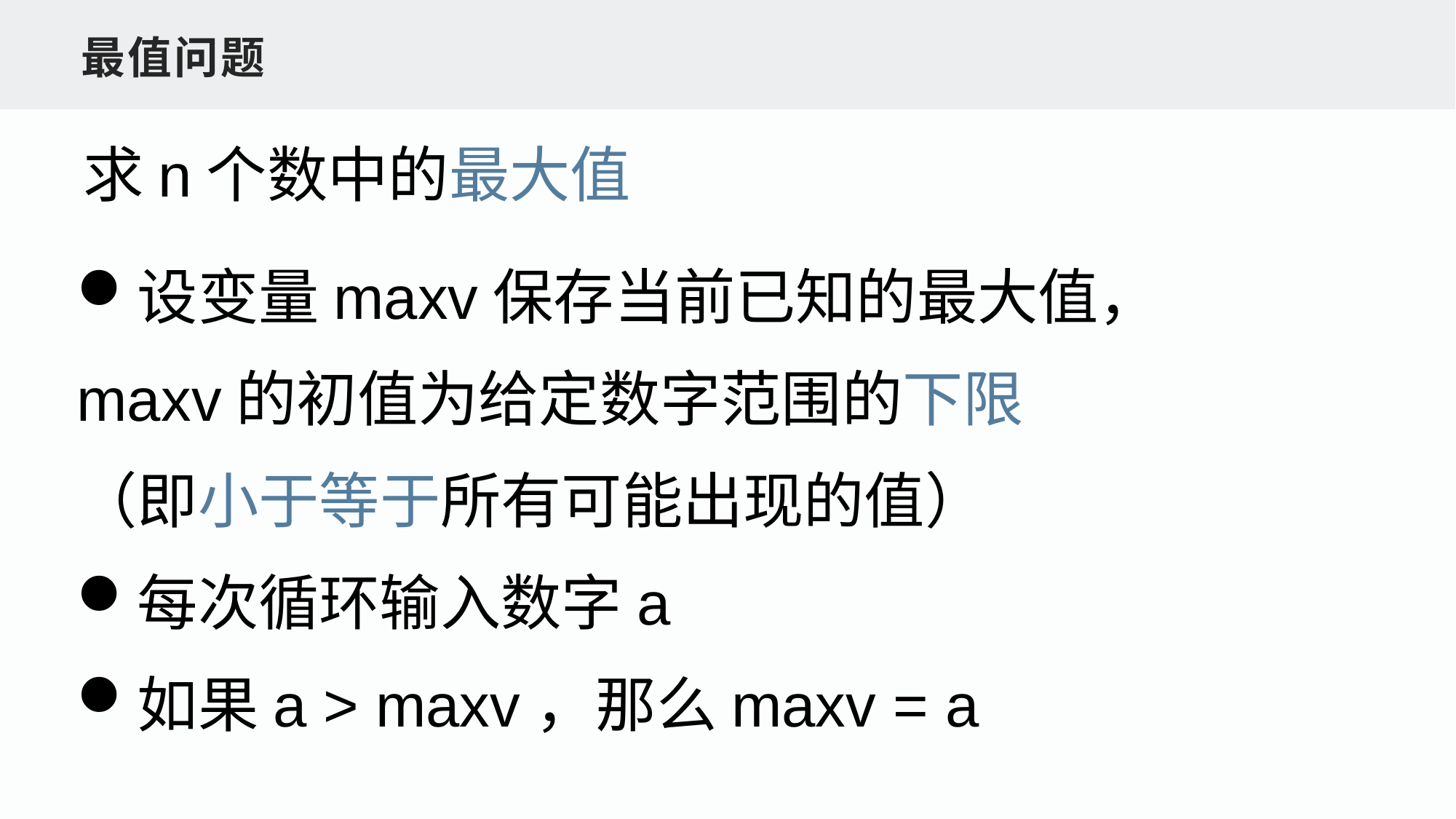

最值问题
求n个数中的最大值
设变量maxv保存当前已知的最大值，
maxv的初值为给定数字范围的下限
（即小于等于所有可能出现的值）
每次循环输入数字a
如果a > maxv，那么maxv = a